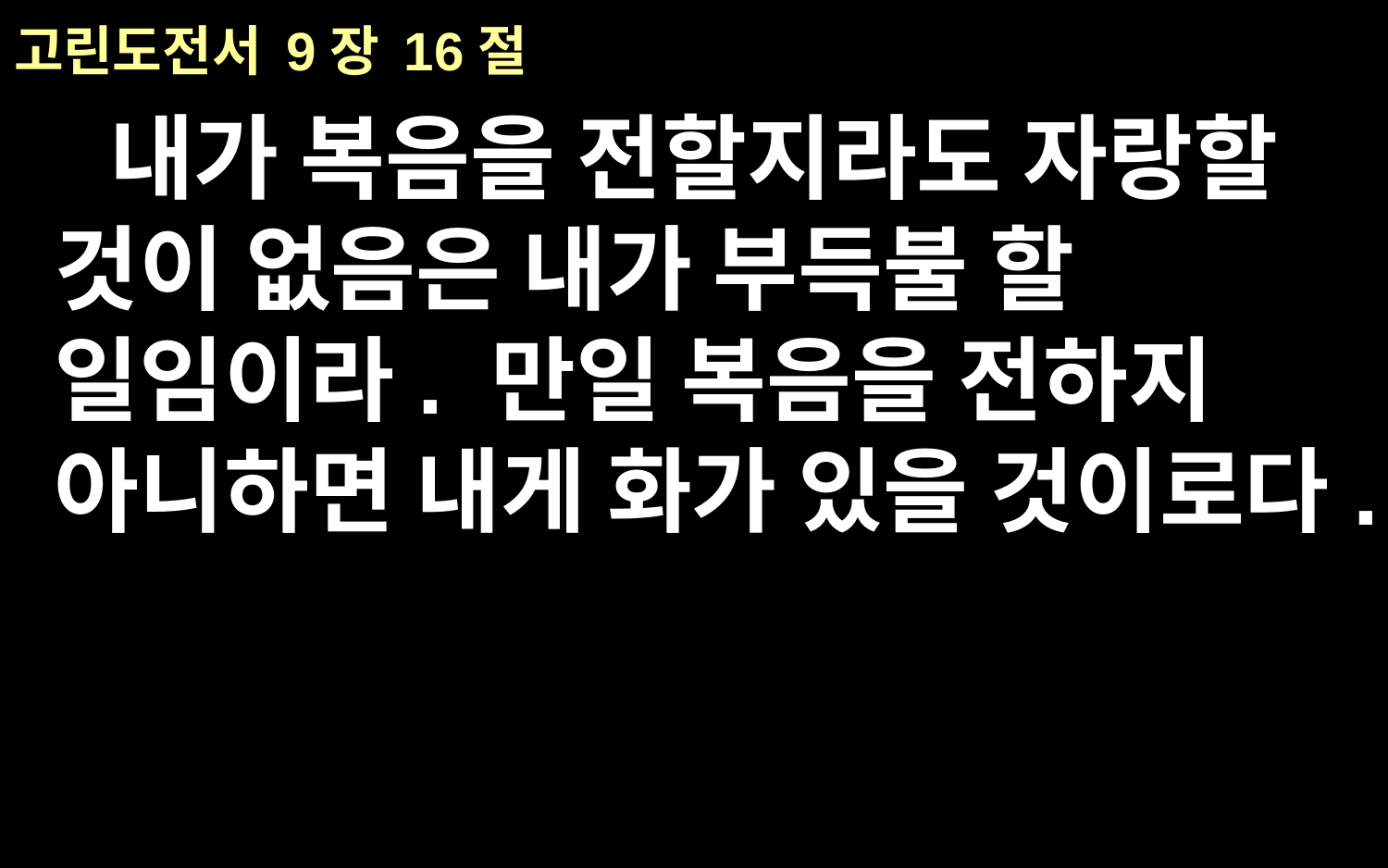

# 고린도전서 9장 16절
내가 복음을 전할지라도 자랑할 것이 없음은 내가 부득불 할 일임이라. 만일 복음을 전하지 아니하면 내게 화가 있을 것이로다.